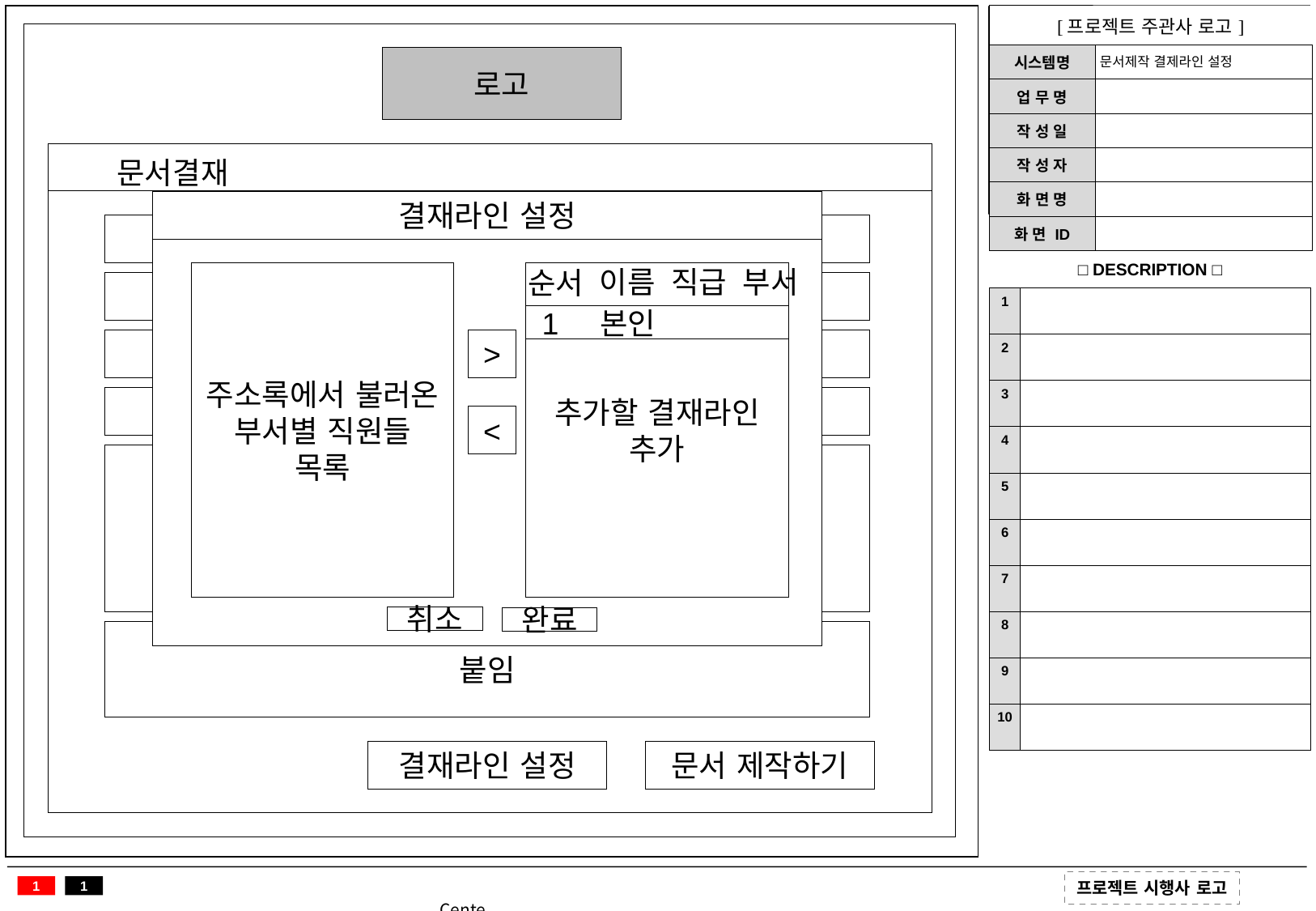

| [프로젝트 주관사 로고] |  |
| --- | --- |
| 시스템명 | 문서제작 결제라인 설정 |
| 업 무 명 |  |
| 작 성 일 |  |
| 작 성 자 |  |
| 화 면 명 |  |
| 화 면 ID |  |

로고

문서결재

결재라인 설정
회사명
| □ DESCRIPTION □ |  |
| --- | --- |
| 1 |  |
| 2 |  |
| 3 |  |
| 4 |  |
| 5 |  |
| 6 |  |
| 7 |  |
| 8 |  |
| 9 |  |
| 10 |  |
이름
직급
부서
순서
주소록에서 불러온
부서별 직원들 목록
추가할 결재라인 추가
제목
1    본인
문서번호
수신
참조
>
전화번호
팩스번호
주소
<
내용
취소
완료
붙임
결재라인 설정
문서 제작하기
1
1
Center